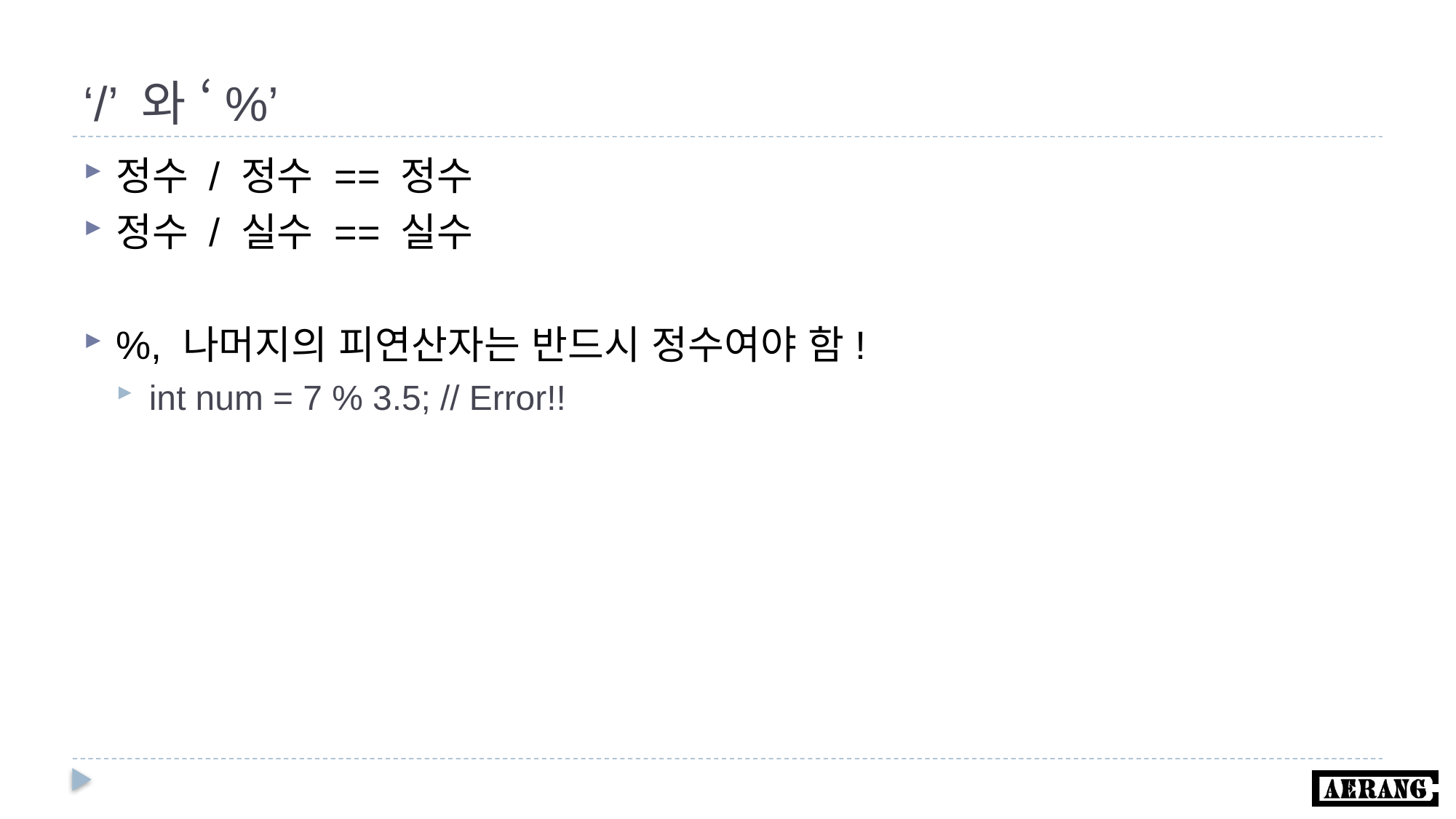

# ‘/’ 와 ‘%’
정수 / 정수 == 정수
정수 / 실수 == 실수

%, 나머지의 피연산자는 반드시 정수여야 함!
int num = 7 % 3.5; // Error!!